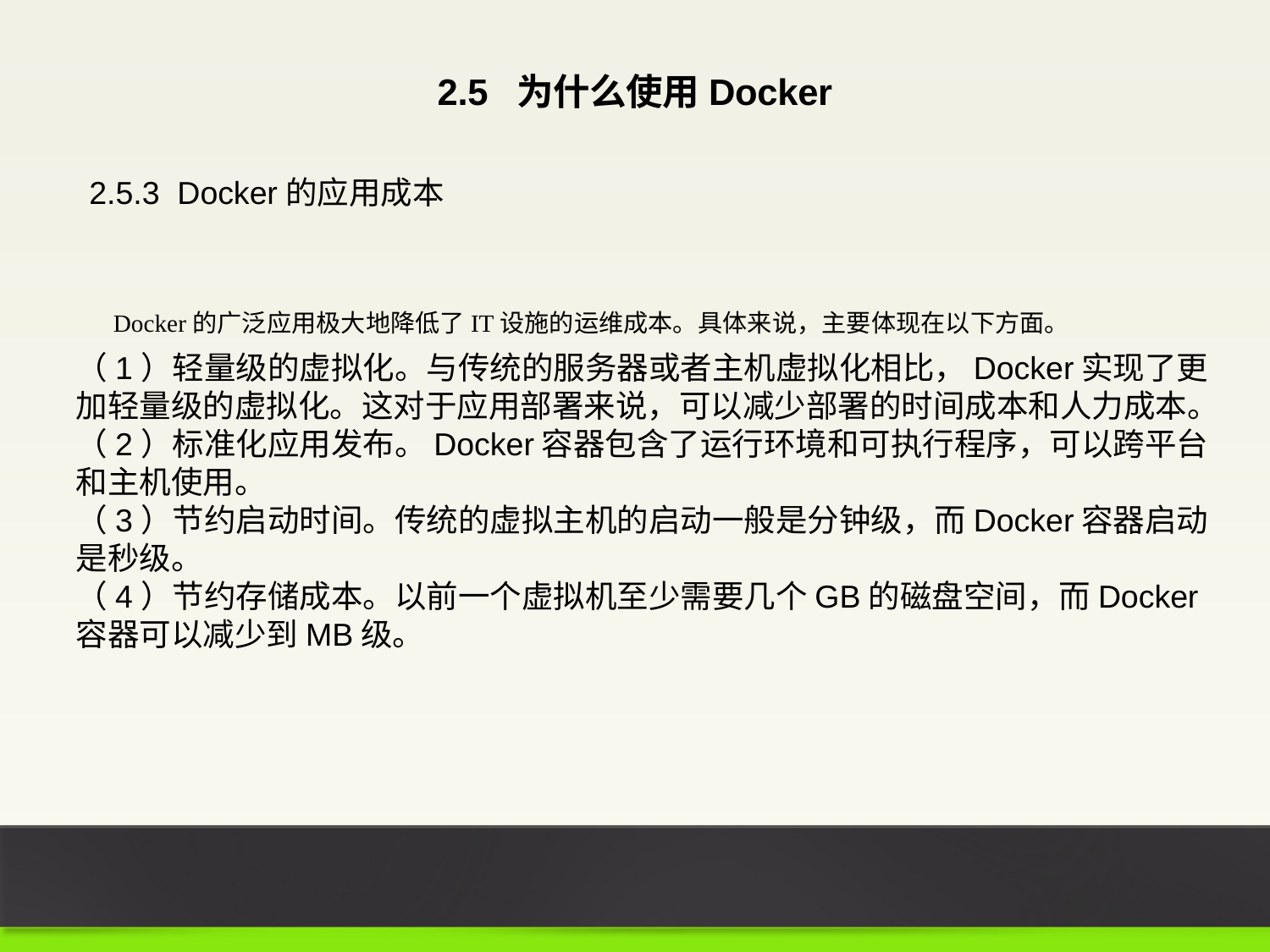

2.5  为什么使用Docker
2.5.3  Docker的应用成本

Docker的广泛应用极大地降低了IT设施的运维成本。具体来说，主要体现在以下方面。
（1）轻量级的虚拟化。与传统的服务器或者主机虚拟化相比，Docker实现了更加轻量级的虚拟化。这对于应用部署来说，可以减少部署的时间成本和人力成本。
（2）标准化应用发布。Docker容器包含了运行环境和可执行程序，可以跨平台和主机使用。
（3）节约启动时间。传统的虚拟主机的启动一般是分钟级，而Docker容器启动是秒级。
（4）节约存储成本。以前一个虚拟机至少需要几个GB的磁盘空间，而Docker容器可以减少到MB级。